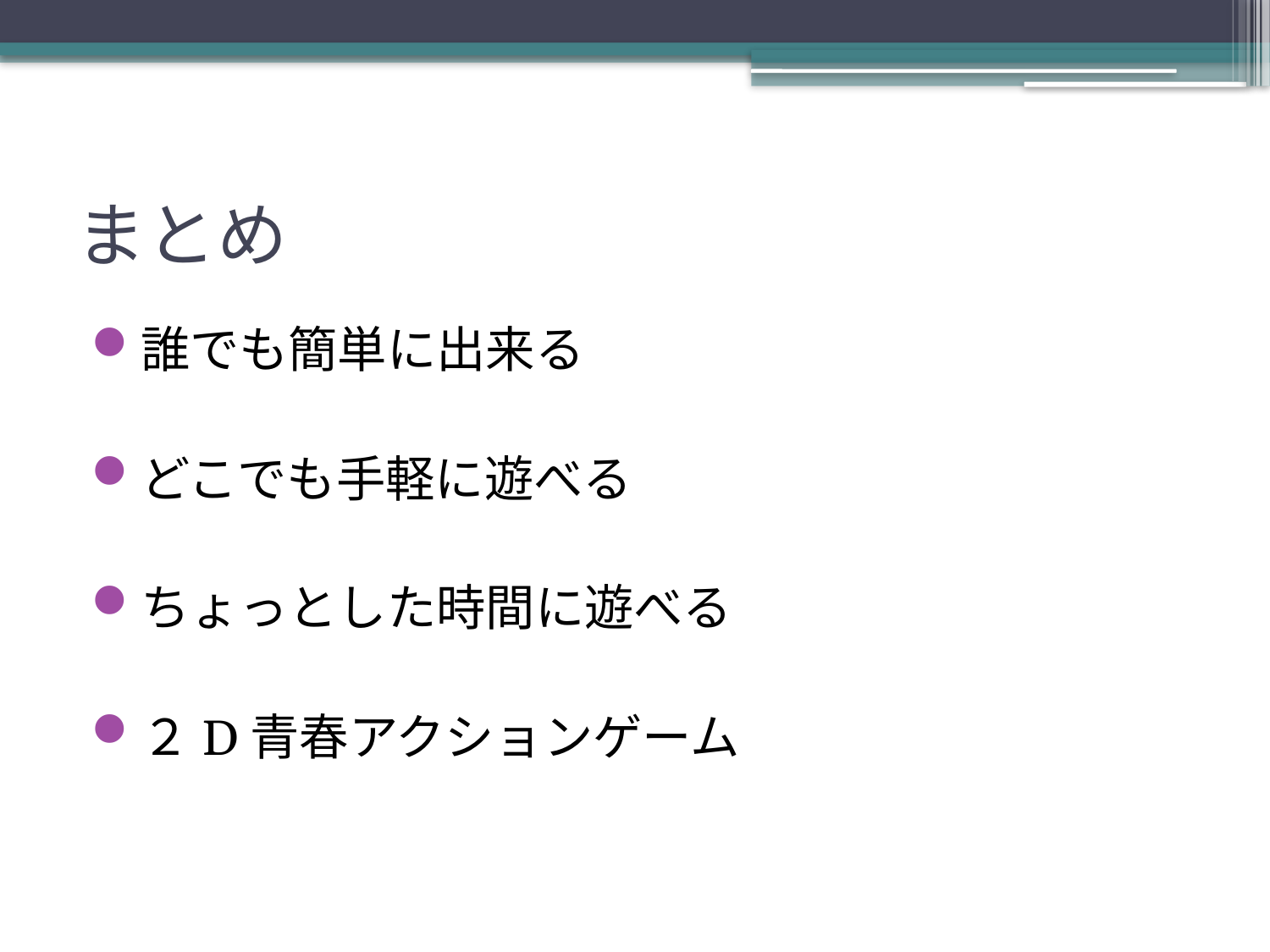

# まとめ
誰でも簡単に出来る

どこでも手軽に遊べる

ちょっとした時間に遊べる

２D青春アクションゲーム